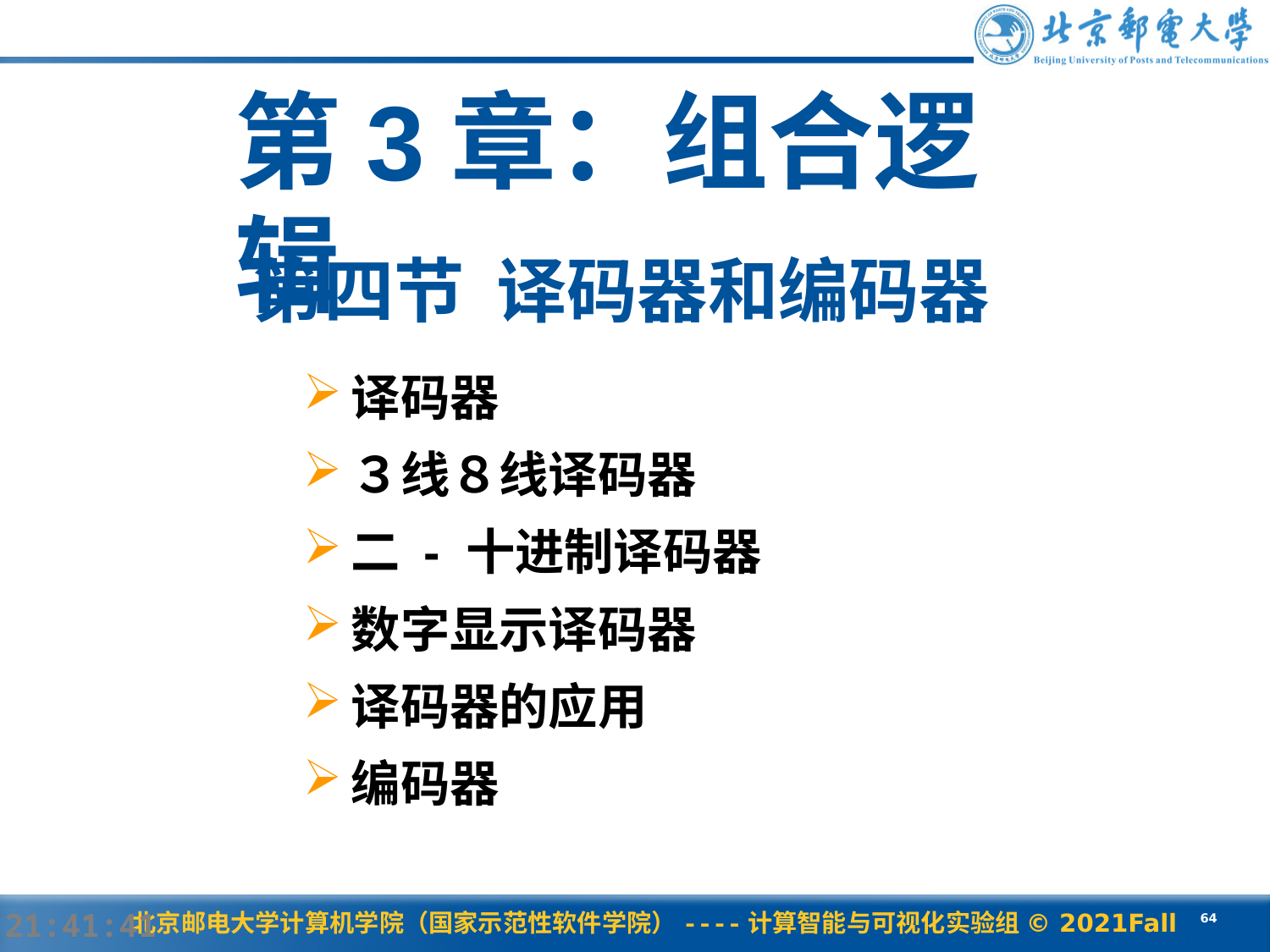

第3章：组合逻辑
# 第四节  译码器和编码器
译码器
３线８线译码器
二 - 十进制译码器
数字显示译码器
译码器的应用
编码器